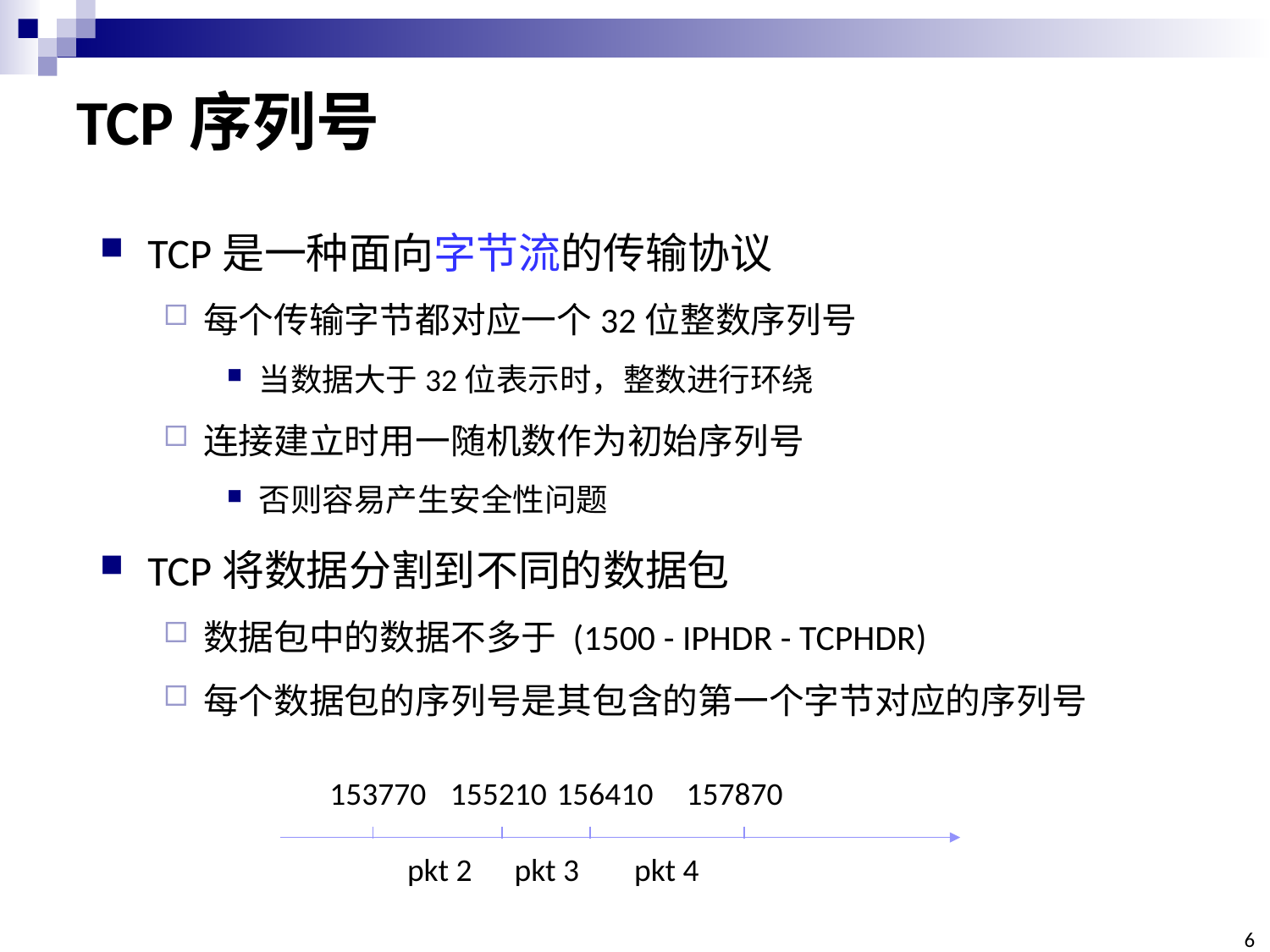

# TCP序列号
TCP是一种面向字节流的传输协议
每个传输字节都对应一个32位整数序列号
当数据大于32位表示时，整数进行环绕
连接建立时用一随机数作为初始序列号
否则容易产生安全性问题
TCP将数据分割到不同的数据包
数据包中的数据不多于 (1500 - IPHDR - TCPHDR)
每个数据包的序列号是其包含的第一个字节对应的序列号
153770
155210
156410
157870
pkt 2
pkt 3
pkt 4
6